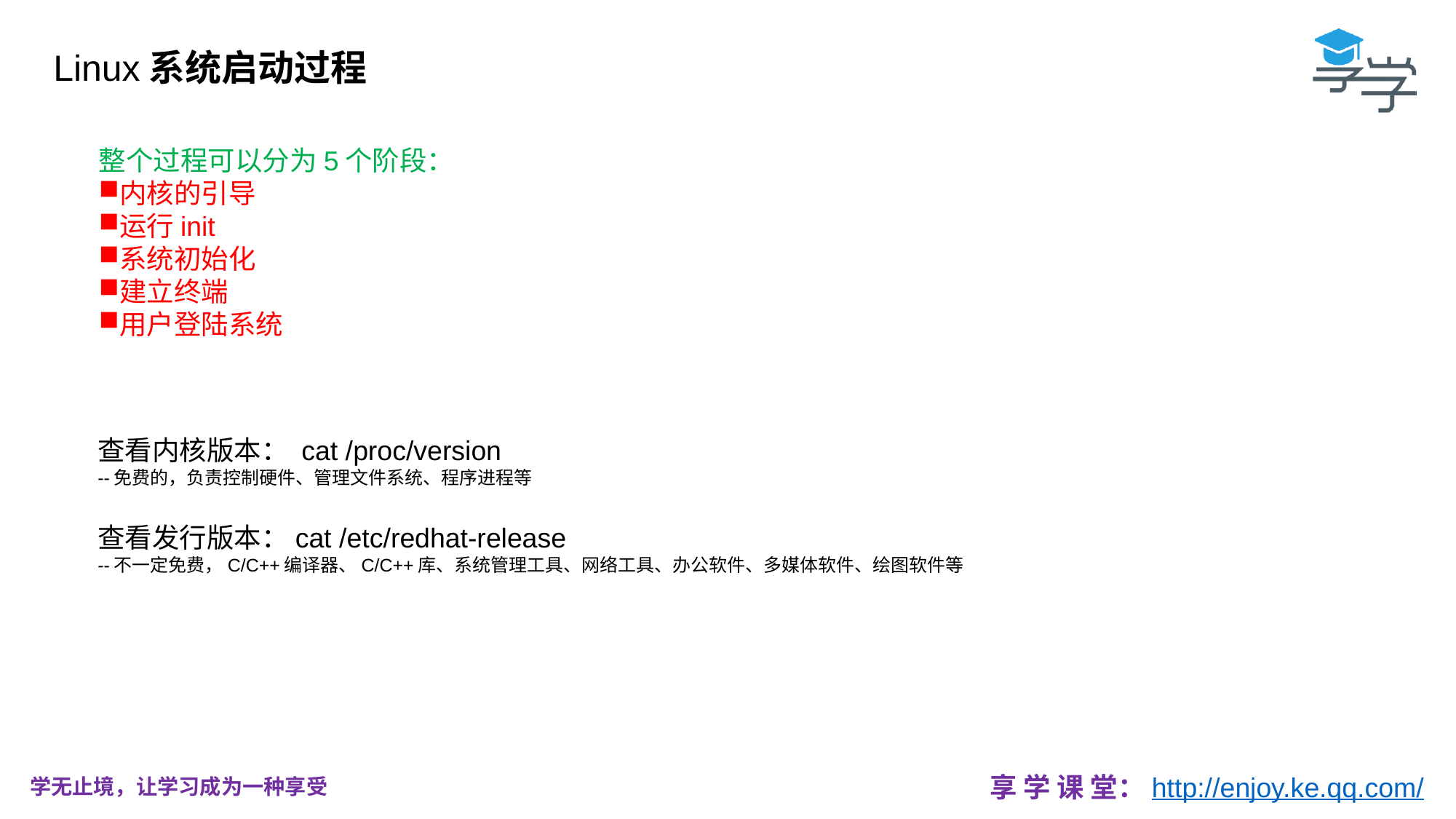

Linux系统启动过程
整个过程可以分为5个阶段：
内核的引导
运行init
系统初始化
建立终端
用户登陆系统

查看内核版本： cat /proc/version
--免费的，负责控制硬件、管理文件系统、程序进程等

查看发行版本：cat /etc/redhat-release
--不一定免费，C/C++编译器、C/C++库、系统管理工具、网络工具、办公软件、多媒体软件、绘图软件等